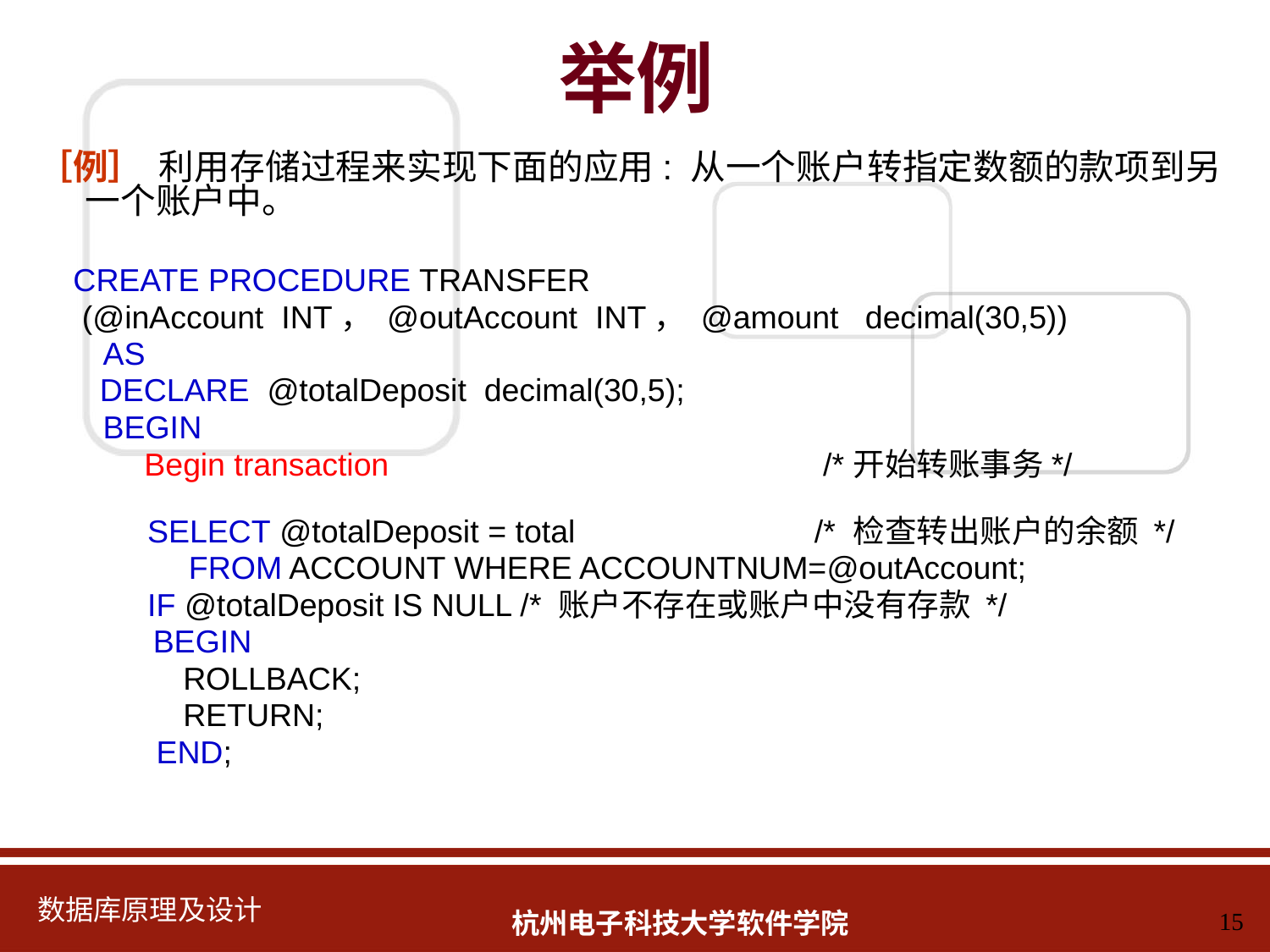

# 举例
［例］  利用存储过程来实现下面的应用: 从一个账户转指定数额的款项到另一个账户中。

    CREATE PROCEDURE TRANSFER
     (@inAccount  INT， @outAccount  INT， @amount   decimal(30,5))
	  AS
       DECLARE  @totalDeposit  decimal(30,5);
	  BEGIN
            Begin transaction                                                 /*开始转账事务*/
	       SELECT @totalDeposit = total                           /* 检查转出账户的余额 */
                 FROM ACCOUNT WHERE ACCOUNTNUM=@outAccount;
	       IF @totalDeposit IS NULL /* 账户不存在或账户中没有存款 */
             BEGIN
	           ROLLBACK;
	           RETURN;
	        END;